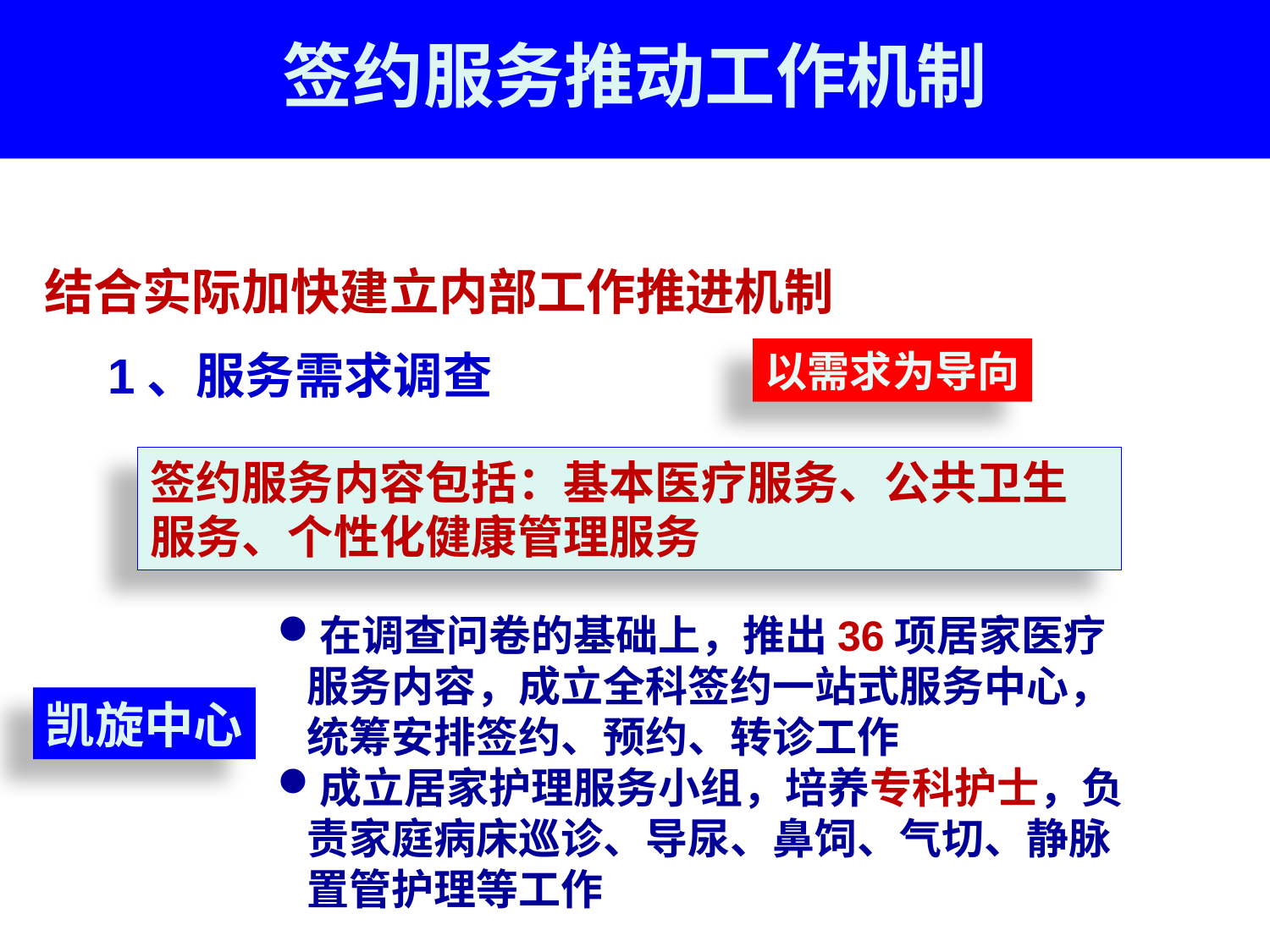

签约服务推动工作机制
结合实际加快建立内部工作推进机制
1、服务需求调查
以需求为导向
签约服务内容包括：基本医疗服务、公共卫生服务、个性化健康管理服务
在调查问卷的基础上，推出36项居家医疗服务内容，成立全科签约一站式服务中心，统筹安排签约、预约、转诊工作
成立居家护理服务小组，培养专科护士，负责家庭病床巡诊、导尿、鼻饲、气切、静脉置管护理等工作
凯旋中心